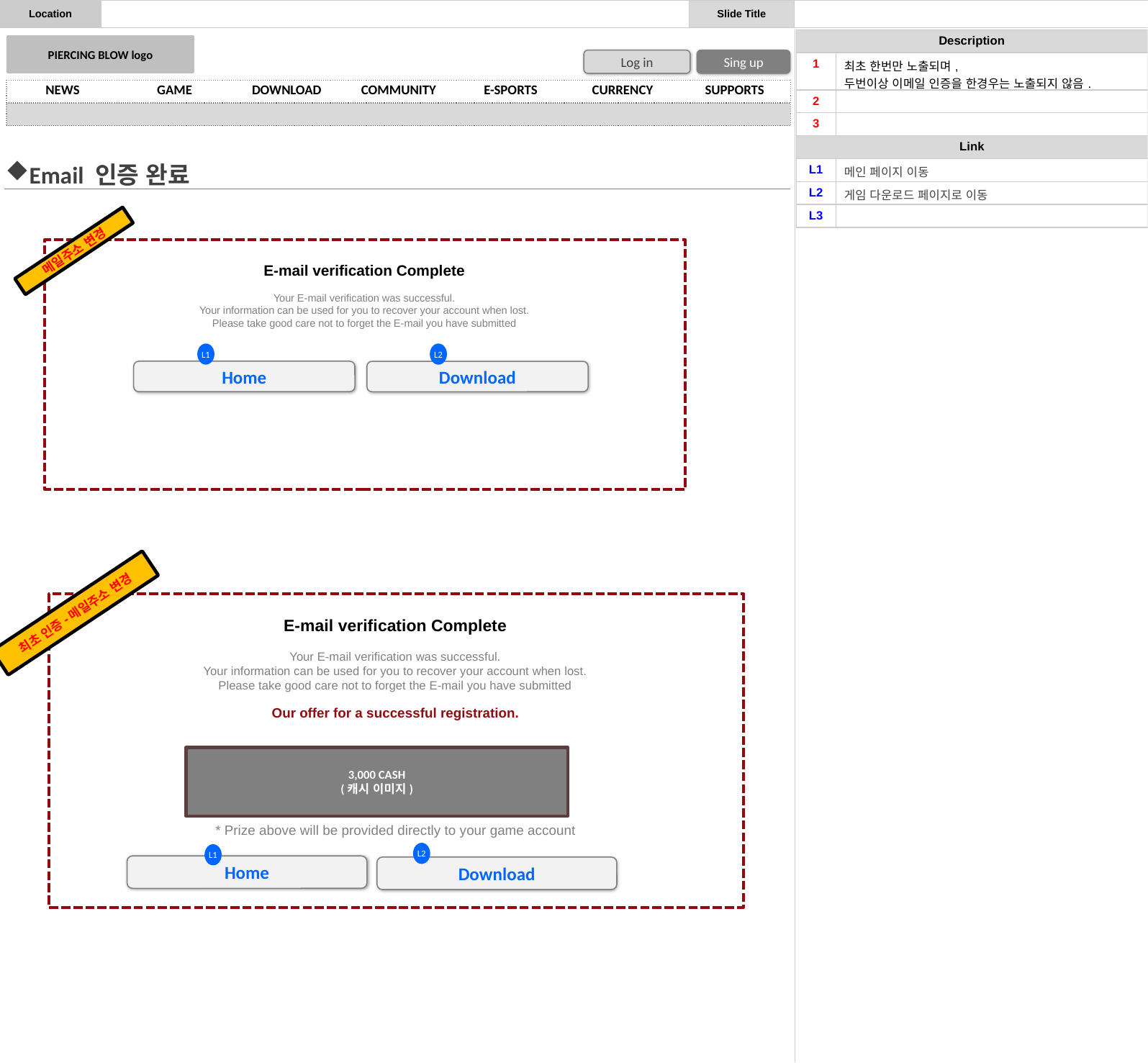

#
| Description |  |
| --- | --- |
| 1 | 최초 한번만 노출되며, 두번이상 이메일 인증을 한경우는 노출되지 않음. |
| 2 |  |
| 3 |  |
| Link |  |
| L1 | 메인 페이지 이동 |
| L2 | 게임 다운로드 페이지로 이동 |
| L3 |  |
Email 인증 완료

메일주소 변경
E-mail verification Complete

Your E-mail verification was successful.
Your information can be used for you to recover your account when lost.
Please take good care not to forget the E-mail you have submitted

L1
L2
Home
Download

최초 인증-메일주소 변경
E-mail verification Complete

Your E-mail verification was successful.
Your information can be used for you to recover your account when lost.
Please take good care not to forget the E-mail you have submitted

Our offer for a successful registration.
3,000 CASH
(캐시 이미지)
* Prize above will be provided directly to your game account
L2
L1
Home
Download